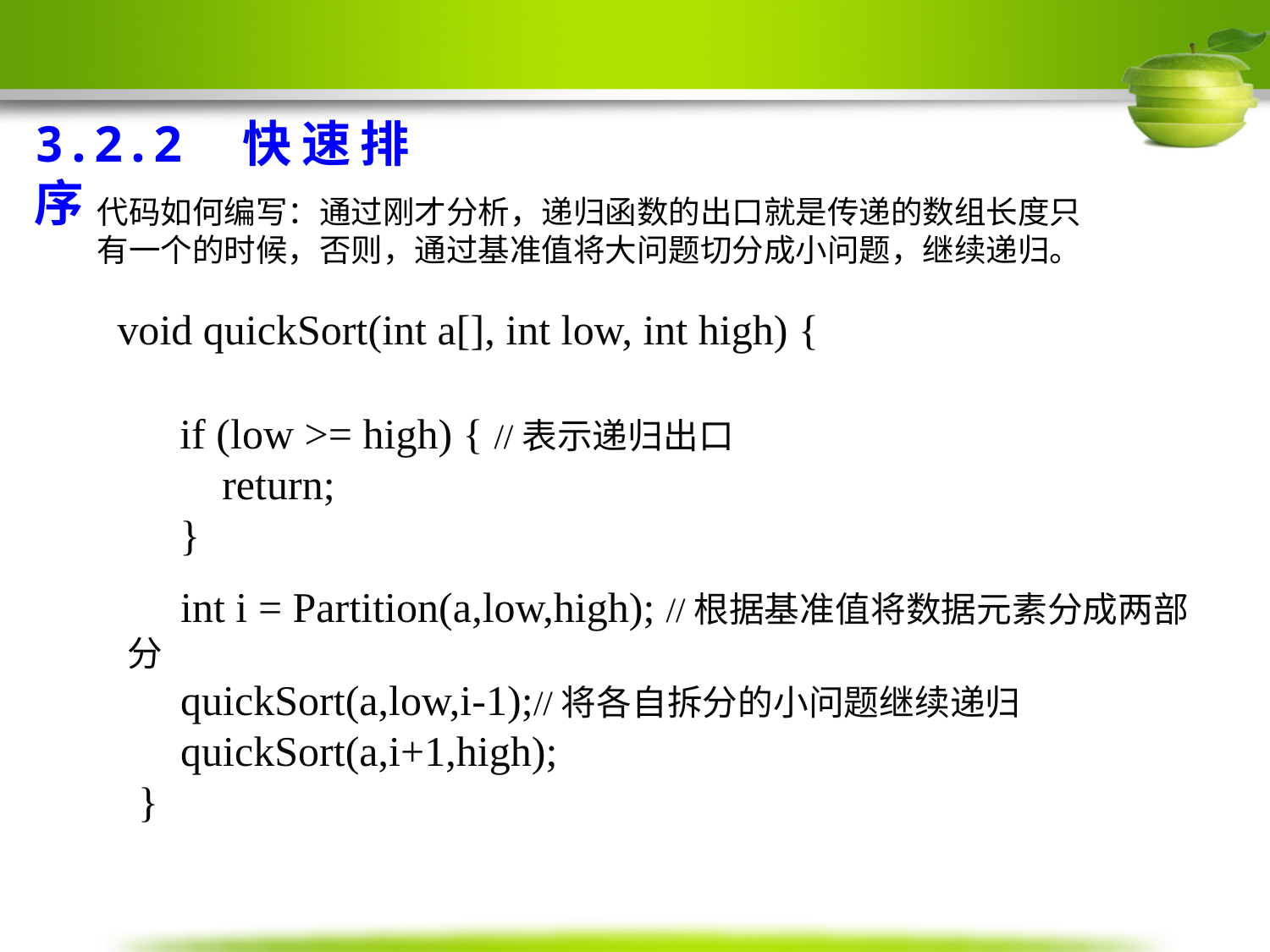

3.2.2 快速排序
代码如何编写：通过刚才分析，递归函数的出口就是传递的数组长度只有一个的时候，否则，通过基准值将大问题切分成小问题，继续递归。
void quickSort(int a[], int low, int high) {

    if (low >= high) { //表示递归出口
        return;
    }
     int i = Partition(a,low,high); //根据基准值将数据元素分成两部分
     quickSort(a,low,i-1);//将各自拆分的小问题继续递归
     quickSort(a,i+1,high);
 }